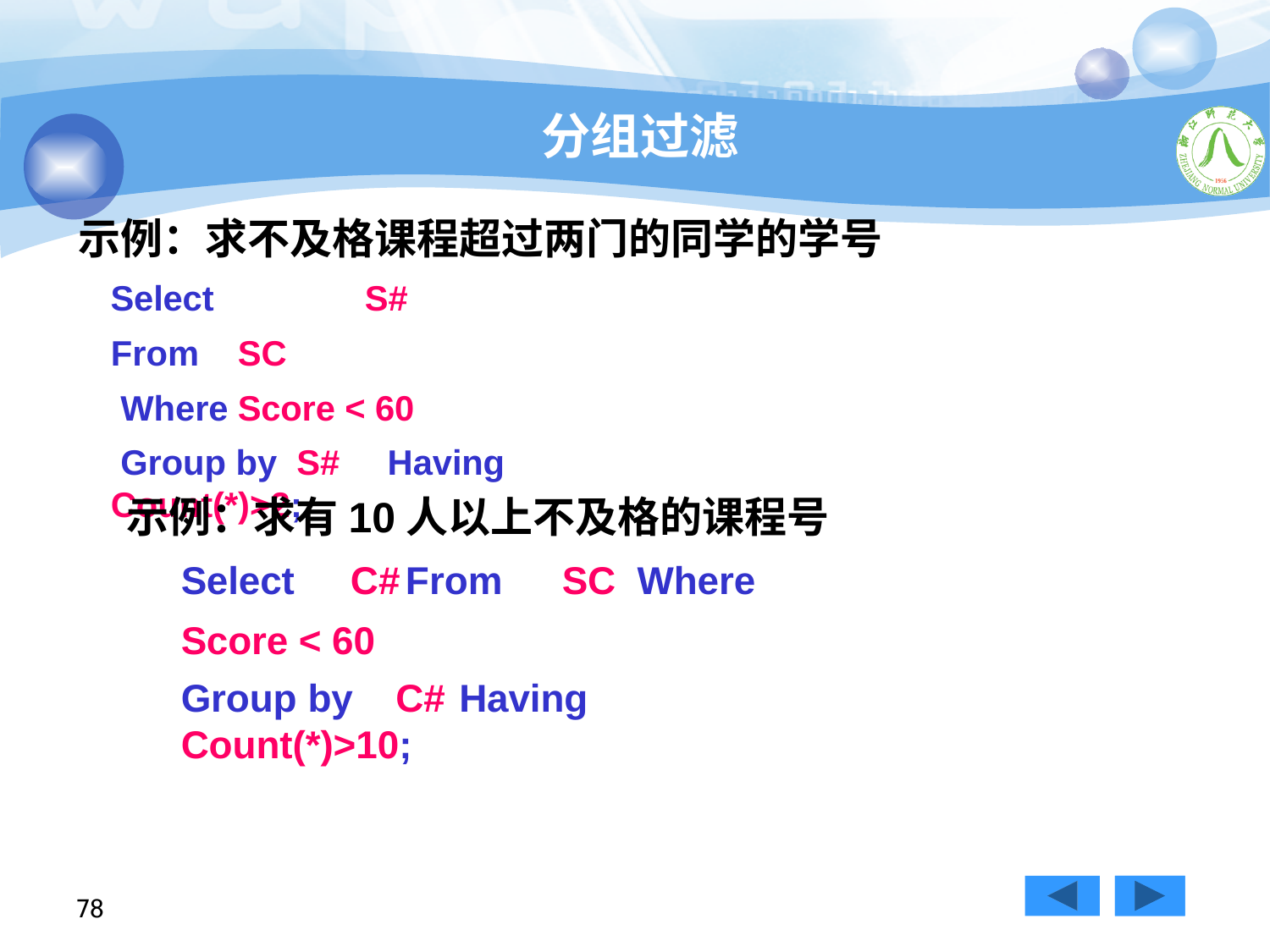

# 分组过滤
示例：求不及格课程超过两门的同学的学号
Select		S#	    From	SC
 Where	Score < 60
 Group by  S#	Having Count(*)>2;
示例：求有10人以上不及格的课程号
Select		C#	From	SC  Where	Score < 60
Group by	C#	Having	Count(*)>10;
78